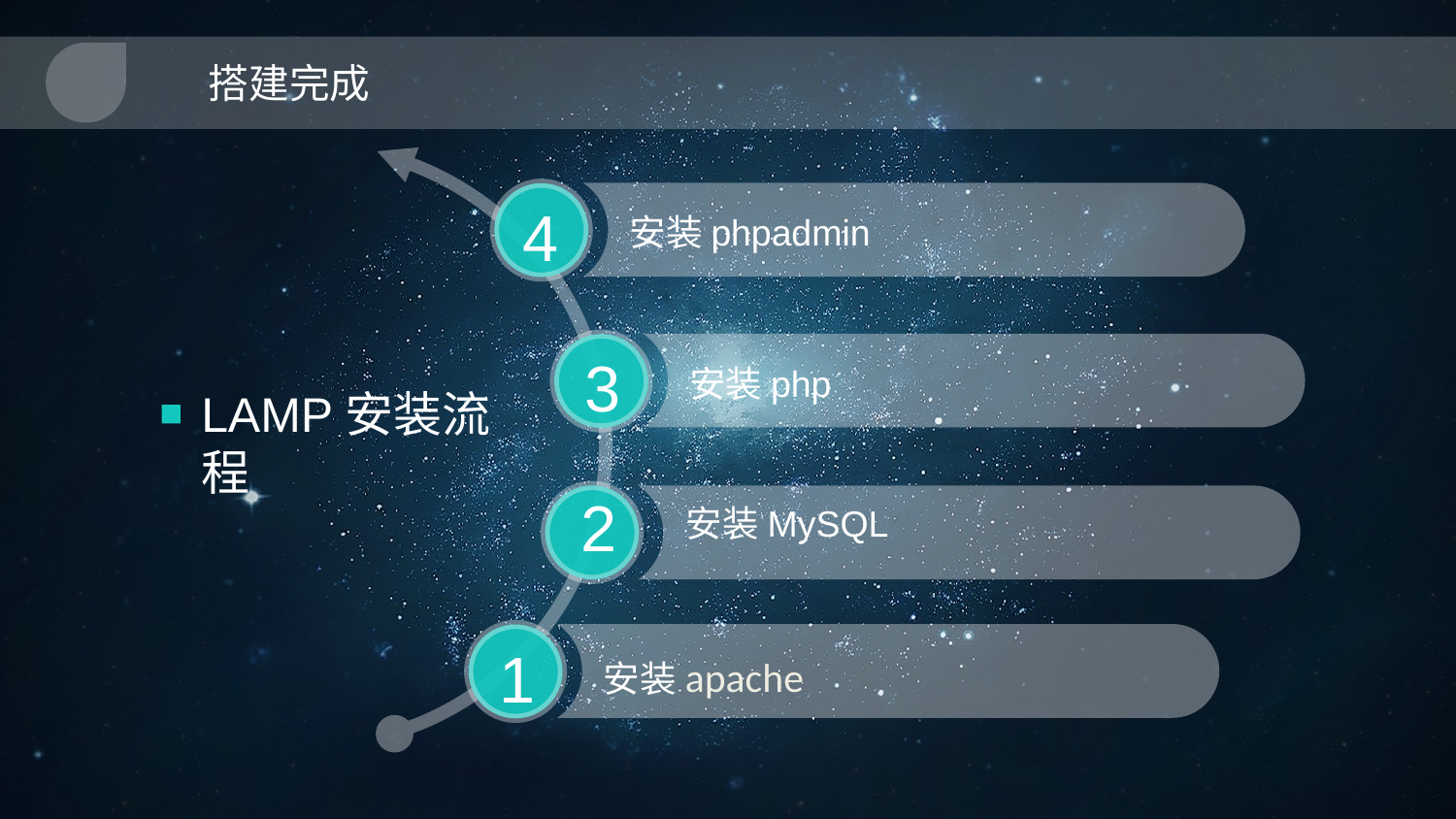

搭建完成

4
安装phpadmin

3
安装php
LAMP安装流程

2

安装MySQL

1
安装apache